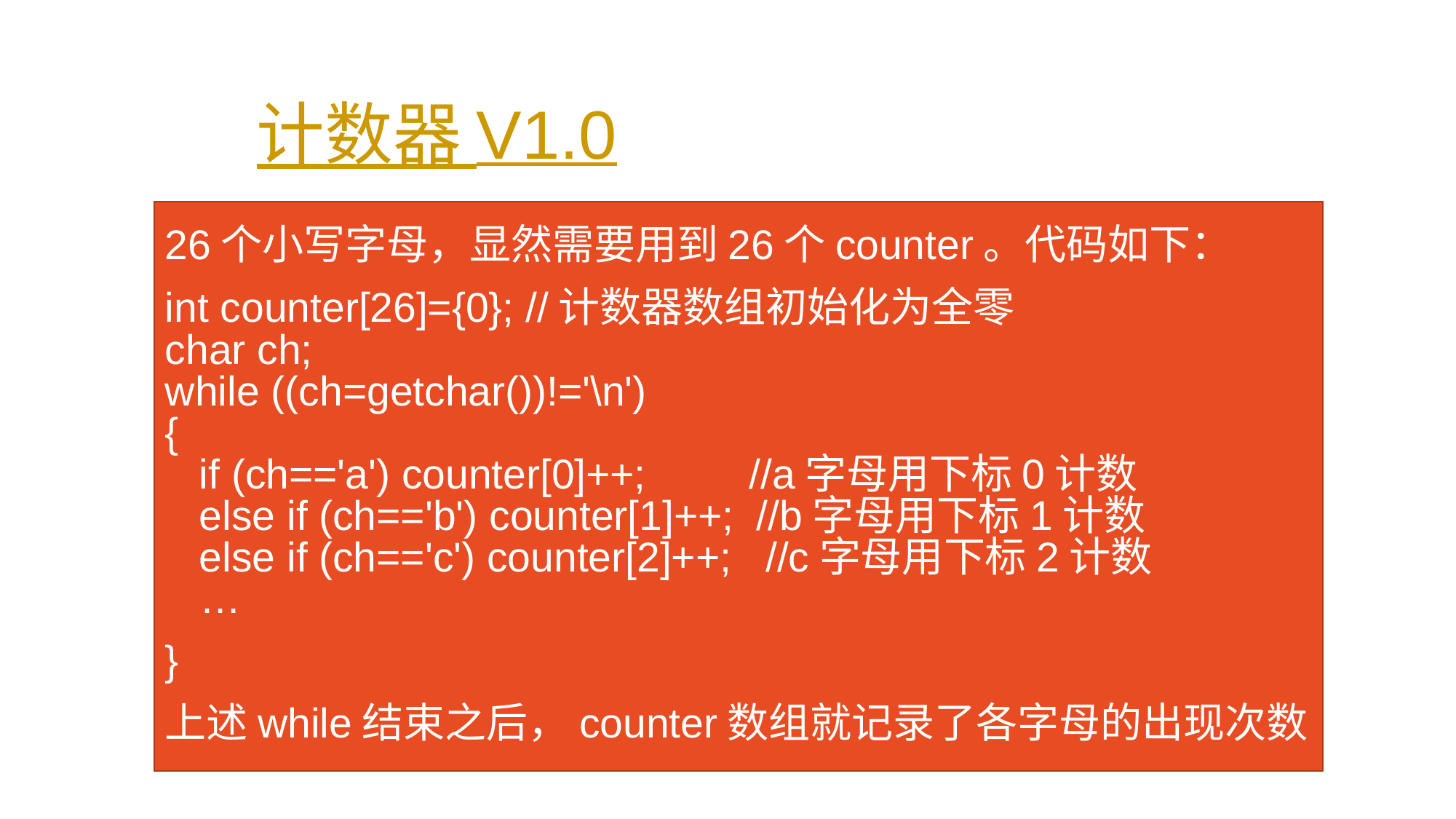

# 计数器 V1.0
26个小写字母，显然需要用到26个counter。代码如下：
int counter[26]={0}; //计数器数组初始化为全零
char ch;
while ((ch=getchar())!='\n')
{
   if (ch=='a') counter[0]++;         //a字母用下标0计数
   else if (ch=='b') counter[1]++;  //b字母用下标1计数
   else if (ch=='c') counter[2]++;   //c字母用下标2计数
   …
}
上述while结束之后，counter数组就记录了各字母的出现次数